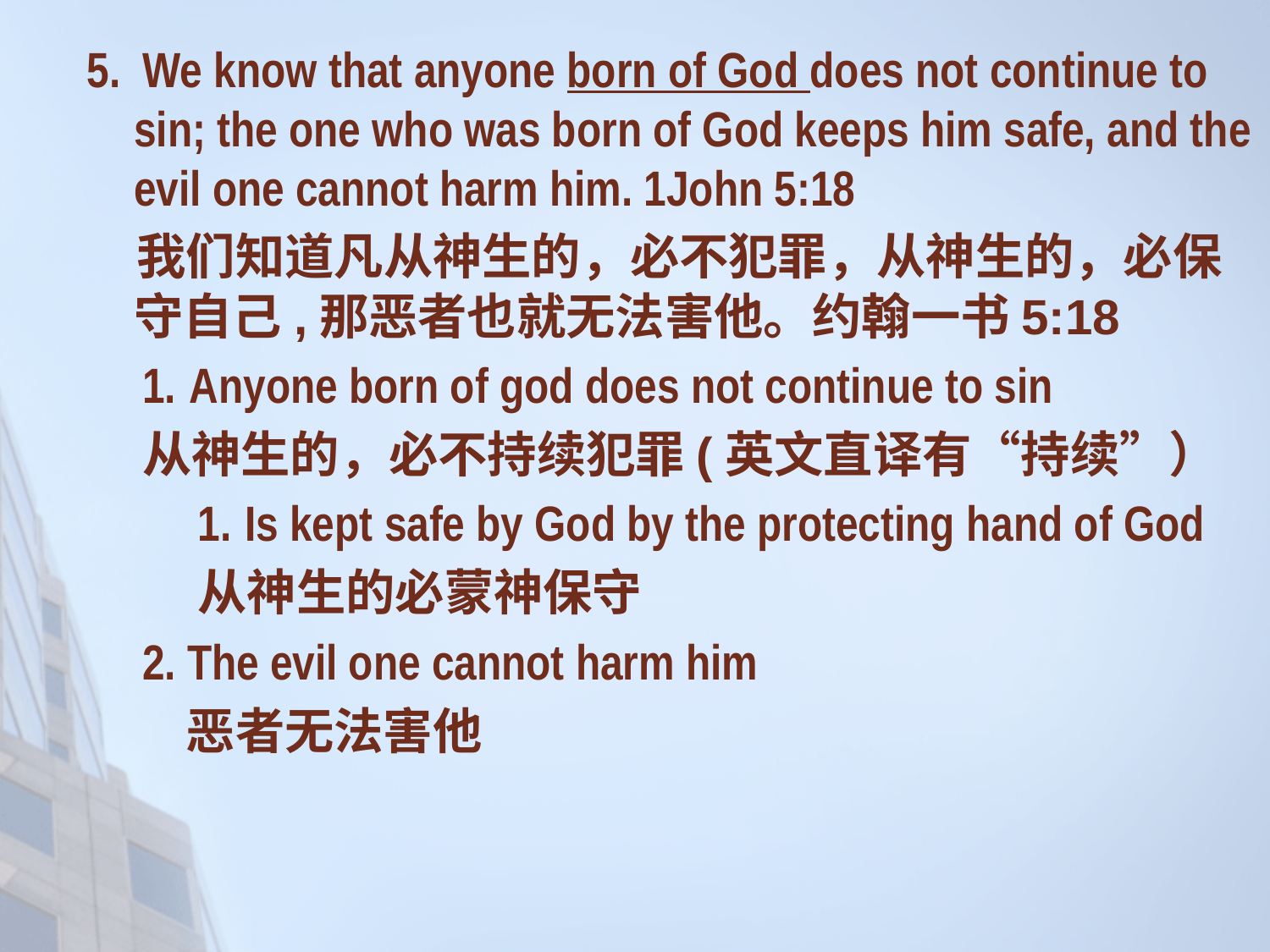

5.  We know that anyone born of God does not continue to sin; the one who was born of God keeps him safe, and the evil one cannot harm him. 1John 5:18
我们知道凡从神生的，必不犯罪，从神生的，必保守自己,那恶者也就无法害他。约翰一书5:18
Anyone born of god does not continue to sin
从神生的，必不持续犯罪(英文直译有“持续”）
Is kept safe by God by the protecting hand of God
从神生的必蒙神保守
2. The evil one cannot harm him
恶者无法害他